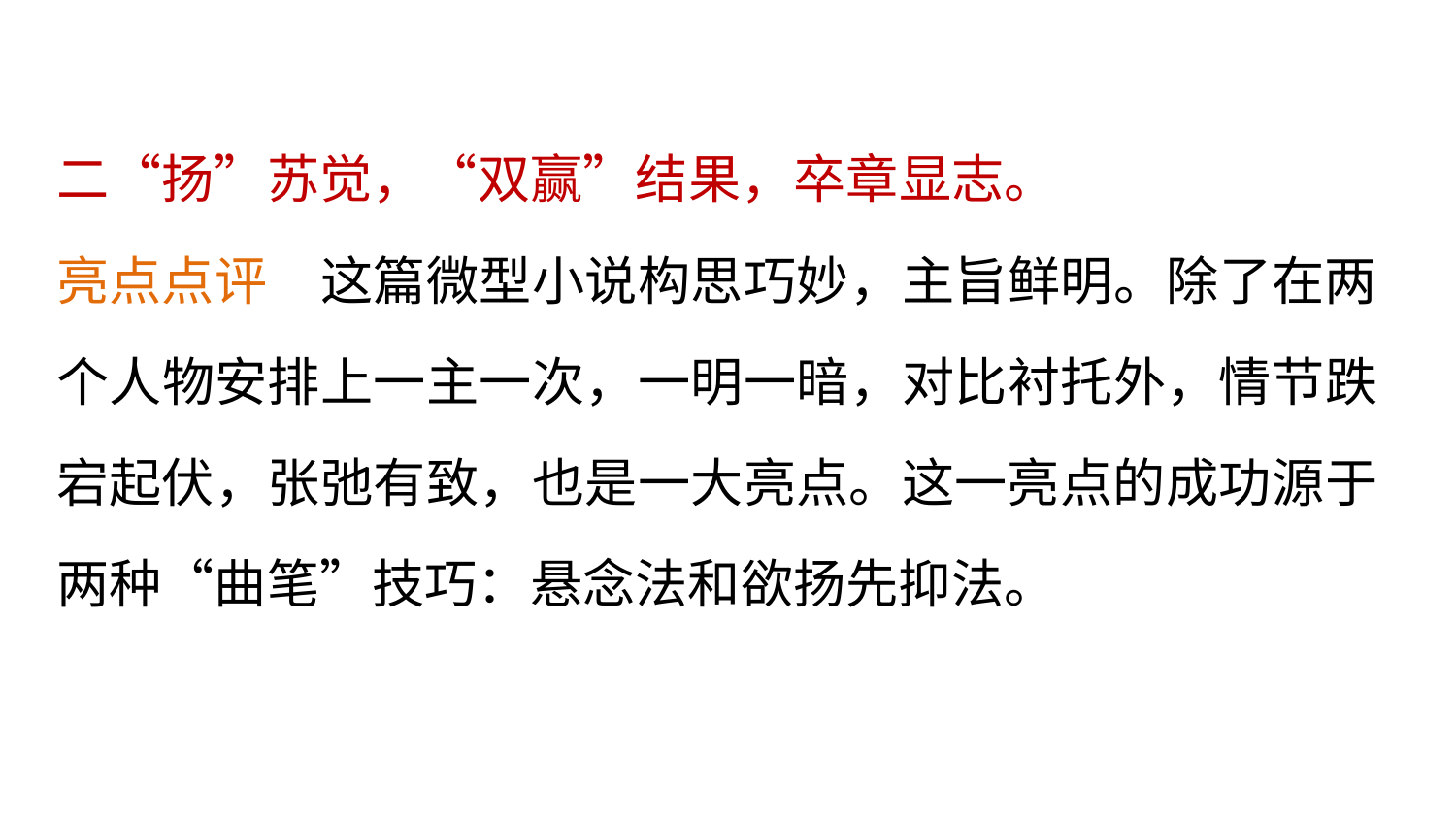

二“扬”苏觉，“双赢”结果，卒章显志。
亮点点评　这篇微型小说构思巧妙，主旨鲜明。除了在两个人物安排上一主一次，一明一暗，对比衬托外，情节跌宕起伏，张弛有致，也是一大亮点。这一亮点的成功源于两种“曲笔”技巧：悬念法和欲扬先抑法。